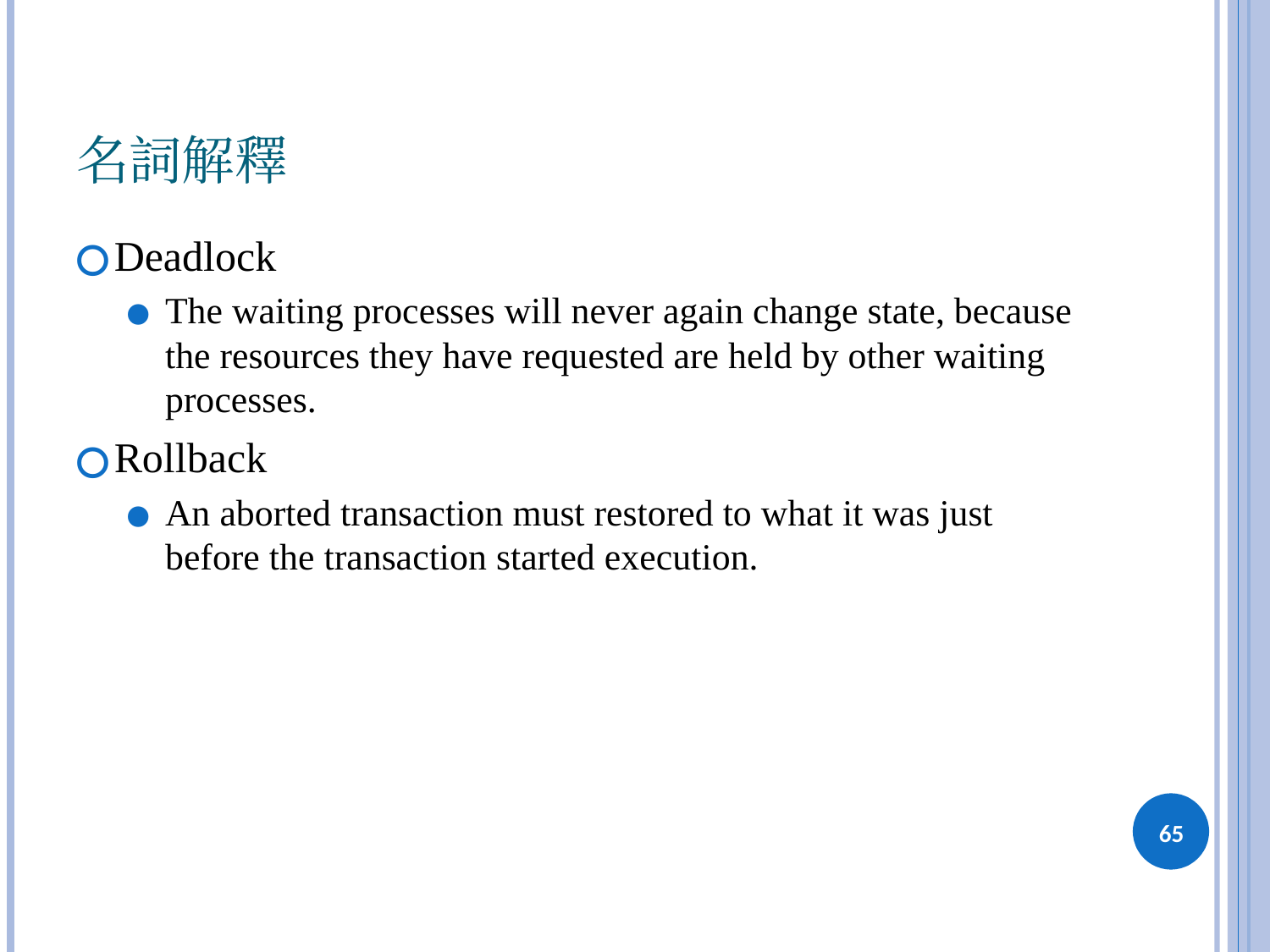

# 名詞解釋
Deadlock
The waiting processes will never again change state, because the resources they have requested are held by other waiting processes.
Rollback
An aborted transaction must restored to what it was just before the transaction started execution.

65